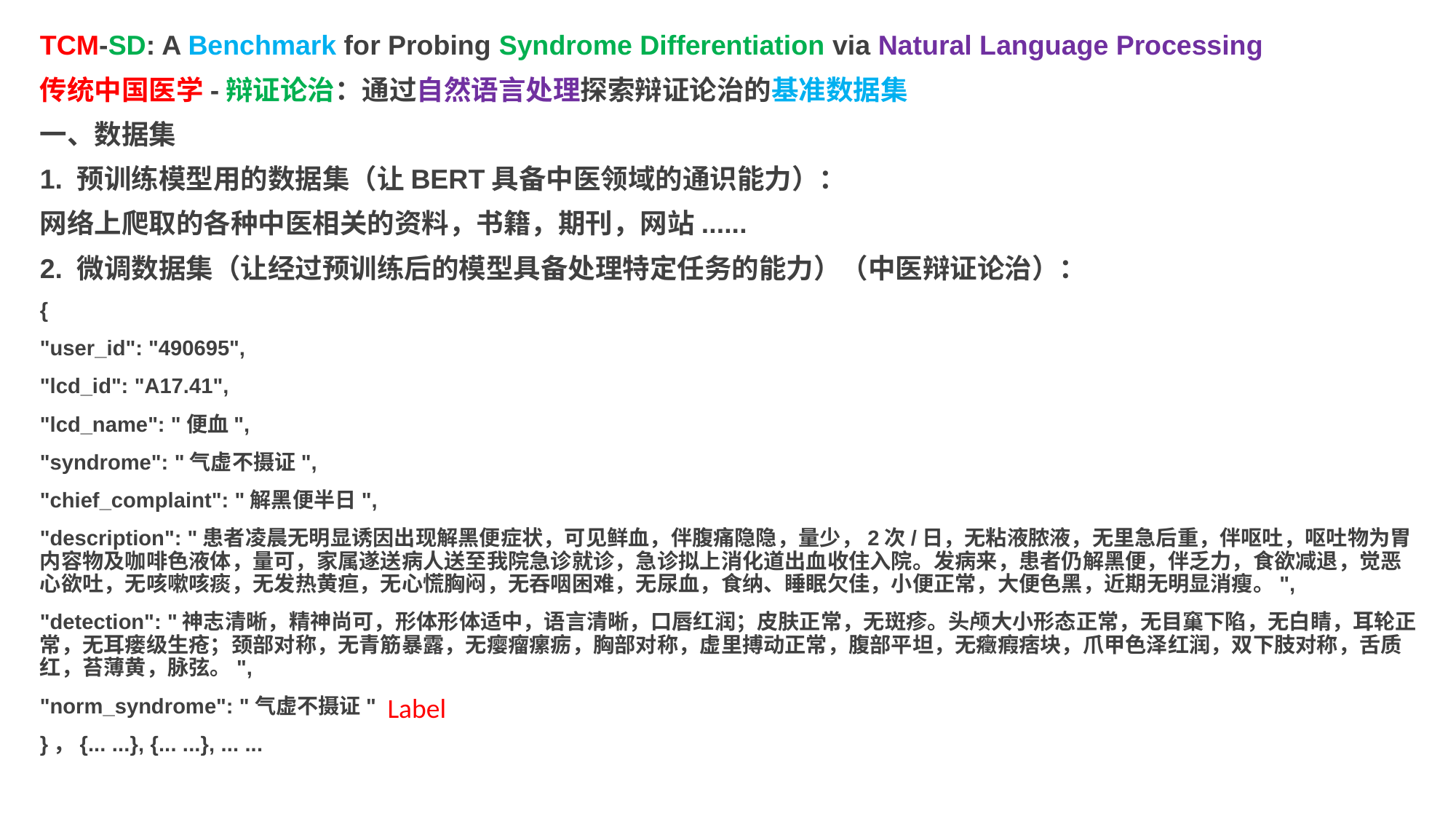

TCM-SD: A Benchmark for Probing Syndrome Differentiation via Natural Language Processing
传统中国医学-辩证论治：通过自然语言处理探索辩证论治的基准数据集
一、数据集
1. 预训练模型用的数据集（让BERT具备中医领域的通识能力）：
网络上爬取的各种中医相关的资料，书籍，期刊，网站......
2. 微调数据集（让经过预训练后的模型具备处理特定任务的能力）（中医辩证论治）：
{
"user_id": "490695",
"lcd_id": "A17.41",
"lcd_name": "便血",
"syndrome": "气虚不摄证",
"chief_complaint": "解黑便半日",
"description": "患者凌晨无明显诱因出现解黑便症状，可见鲜血，伴腹痛隐隐，量少，2次/日，无粘液脓液，无里急后重，伴呕吐，呕吐物为胃内容物及咖啡色液体，量可，家属遂送病人送至我院急诊就诊，急诊拟上消化道出血收住入院。发病来，患者仍解黑便，伴乏力，食欲减退，觉恶心欲吐，无咳嗽咳痰，无发热黄疸，无心慌胸闷，无吞咽困难，无尿血，食纳、睡眠欠佳，小便正常，大便色黑，近期无明显消瘦。",
"detection": "神志清晰，精神尚可，形体形体适中，语言清晰，口唇红润；皮肤正常，无斑疹。头颅大小形态正常，无目窼下陷，无白睛，耳轮正常，无耳瘘级生疮；颈部对称，无青筋暴露，无瘿瘤瘰疬，胸部对称，虚里搏动正常，腹部平坦，无癥瘕痞块，爪甲色泽红润，双下肢对称，舌质红，苔薄黄，脉弦。",
"norm_syndrome": "气虚不摄证"
}，{... ...}, {... ...}, ... ...

Label